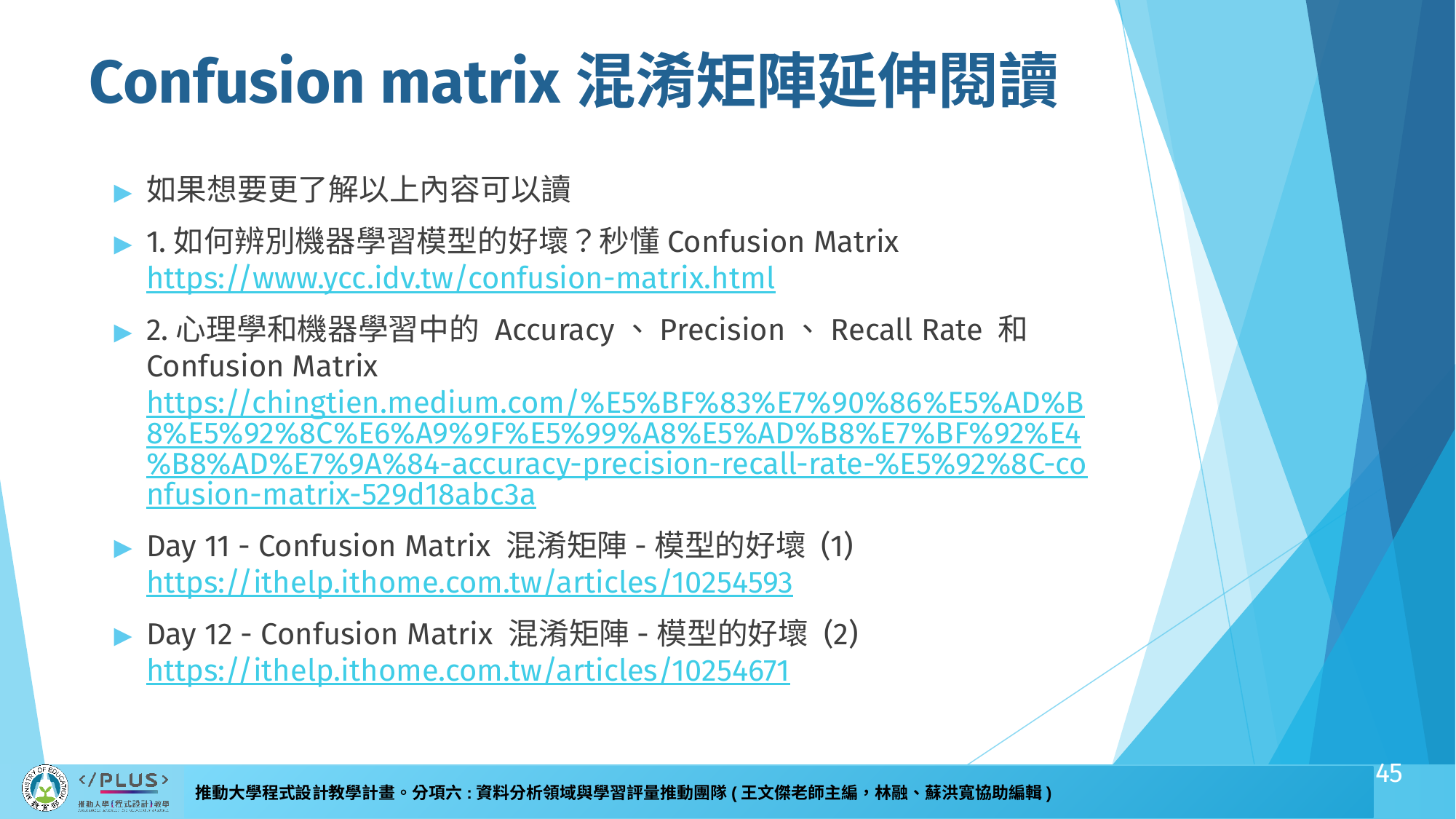

# Confusion matrix混淆矩陣延伸閱讀
如果想要更了解以上內容可以讀
1.如何辨別機器學習模型的好壞？秒懂Confusion Matrix
https://www.ycc.idv.tw/confusion-matrix.html
2.心理學和機器學習中的 Accuracy、Precision、Recall Rate 和 Confusion Matrix
https://chingtien.medium.com/%E5%BF%83%E7%90%86%E5%AD%B8%E5%92%8C%E6%A9%9F%E5%99%A8%E5%AD%B8%E7%BF%92%E4%B8%AD%E7%9A%84-accuracy-precision-recall-rate-%E5%92%8C-confusion-matrix-529d18abc3a
Day 11 - Confusion Matrix 混淆矩陣-模型的好壞 (1)
https://ithelp.ithome.com.tw/articles/10254593
Day 12 - Confusion Matrix 混淆矩陣-模型的好壞 (2)
https://ithelp.ithome.com.tw/articles/10254671

45